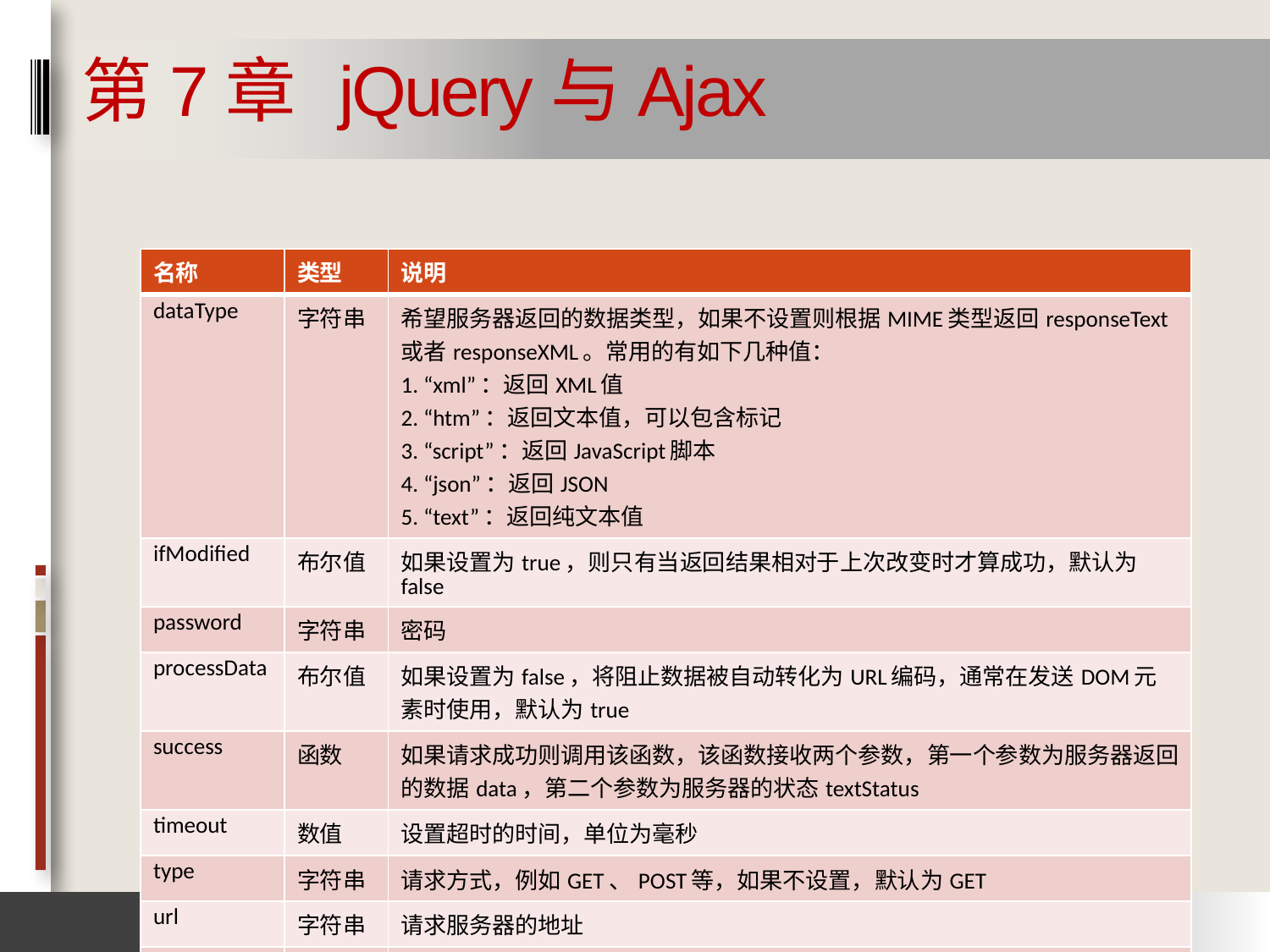

# 第7章  jQuery与Ajax

| 名称 | 类型 | 说明 |
| --- | --- | --- |
| dataType | 字符串 | 希望服务器返回的数据类型，如果不设置则根据MIME类型返回responseText或者responseXML。常用的有如下几种值： 1. “xml”：返回XML值 2. “htm”：返回文本值，可以包含标记 3. “script”：返回JavaScript脚本 4. “json”：返回JSON 5. “text”：返回纯文本值 |
| ifModified | 布尔值 | 如果设置为true，则只有当返回结果相对于上次改变时才算成功，默认为false |
| password | 字符串 | 密码 |
| processData | 布尔值 | 如果设置为false，将阻止数据被自动转化为URL编码，通常在发送DOM元素时使用，默认为true |
| success | 函数 | 如果请求成功则调用该函数，该函数接收两个参数，第一个参数为服务器返回的数据data，第二个参数为服务器的状态textStatus |
| timeout | 数值 | 设置超时的时间，单位为毫秒 |
| type | 字符串 | 请求方式，例如GET、POST等，如果不设置，默认为GET |
| url | 字符串 | 请求服务器的地址 |
| username | 字符串 | 用户名 |